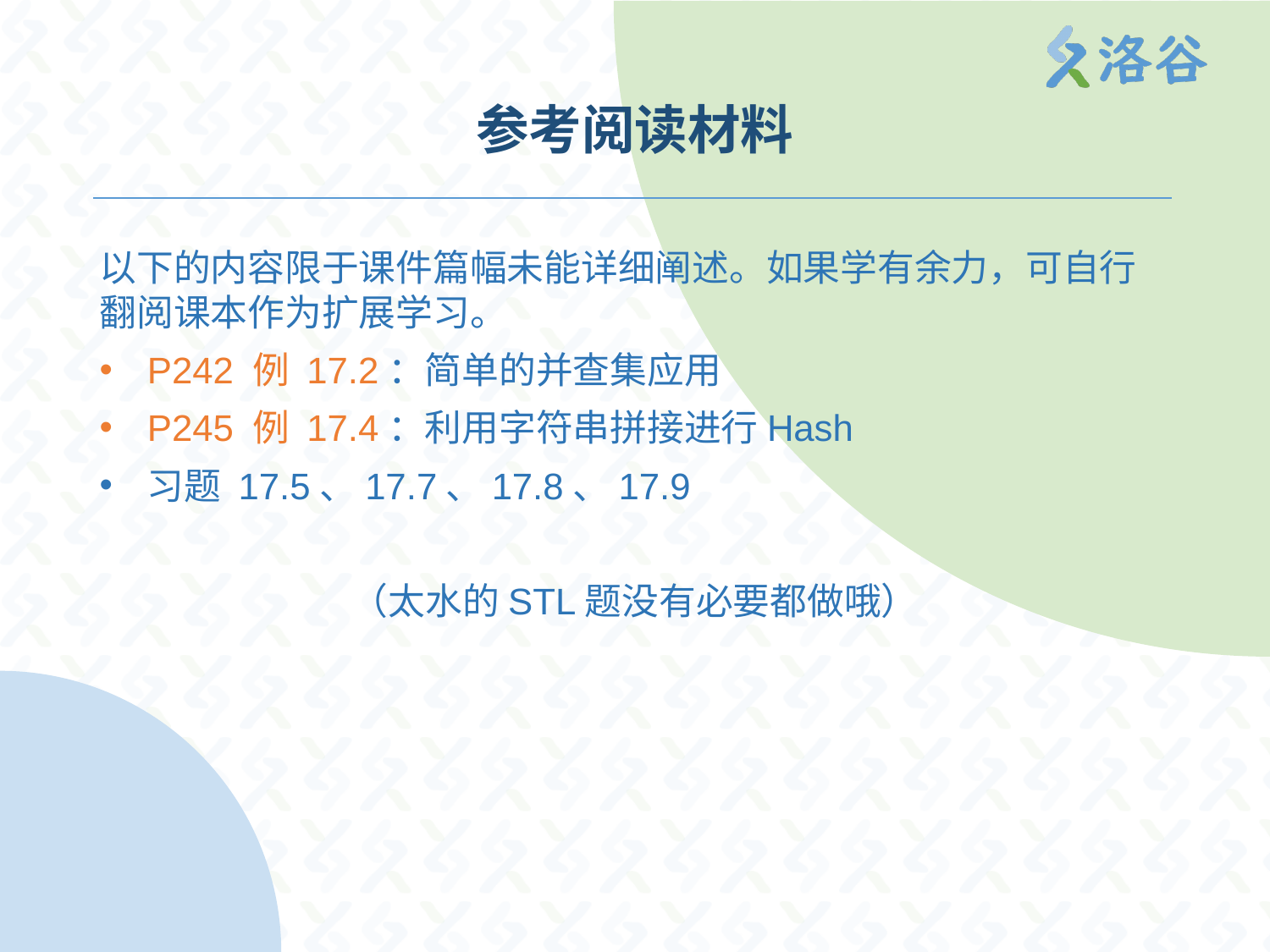

# 参考阅读材料
以下的内容限于课件篇幅未能详细阐述。如果学有余力，可自行翻阅课本作为扩展学习。
P242 例 17.2：简单的并查集应用
P245 例 17.4：利用字符串拼接进行Hash
习题 17.5、17.7、17.8、17.9

（太水的STL题没有必要都做哦）